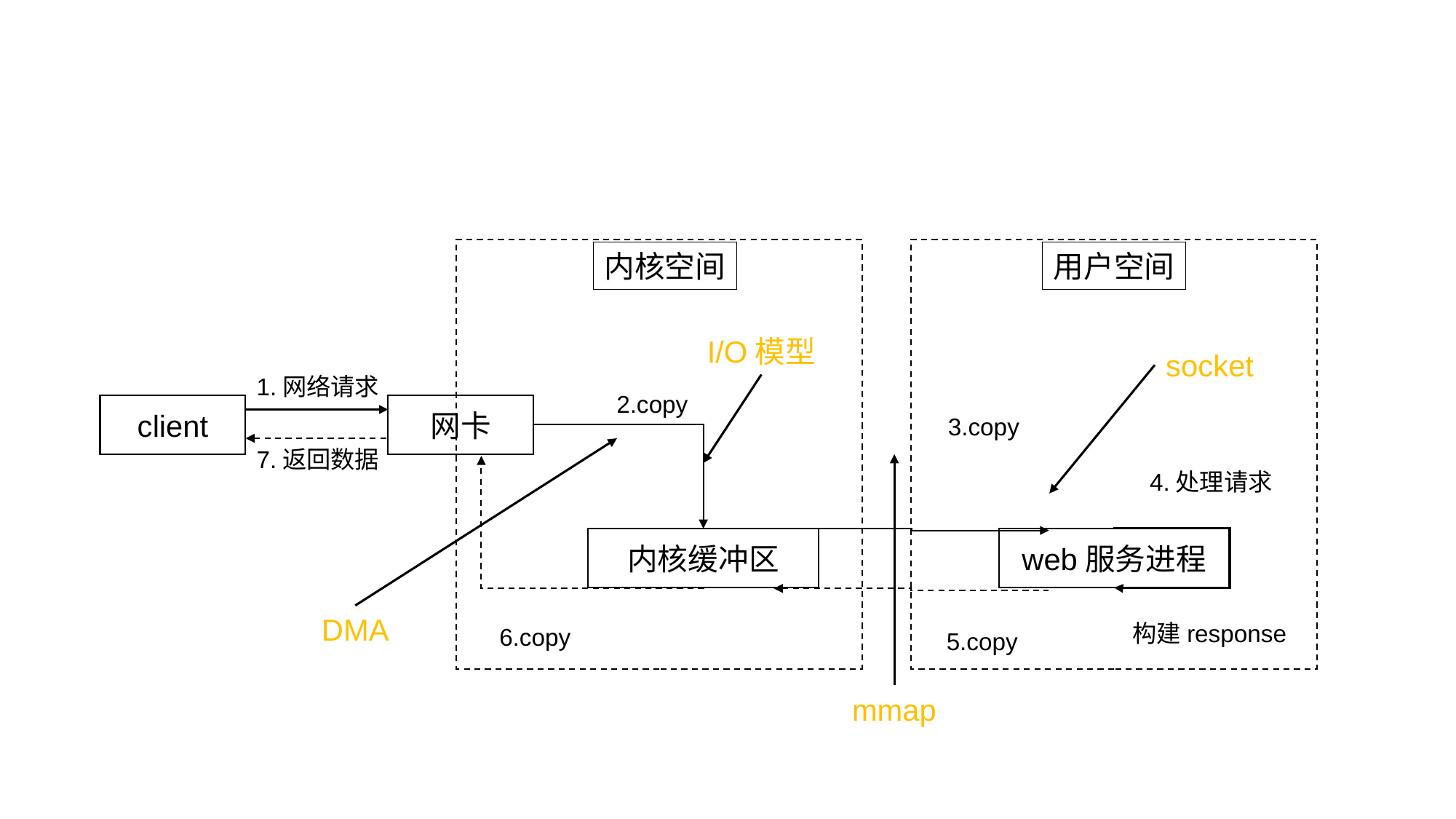

内核空间
用户空间
I/O模型
socket
1.网络请求
2.copy
client
网卡
3.copy
7.返回数据
4.处理请求
内核缓冲区
web服务进程
DMA
构建response
6.copy
5.copy
mmap